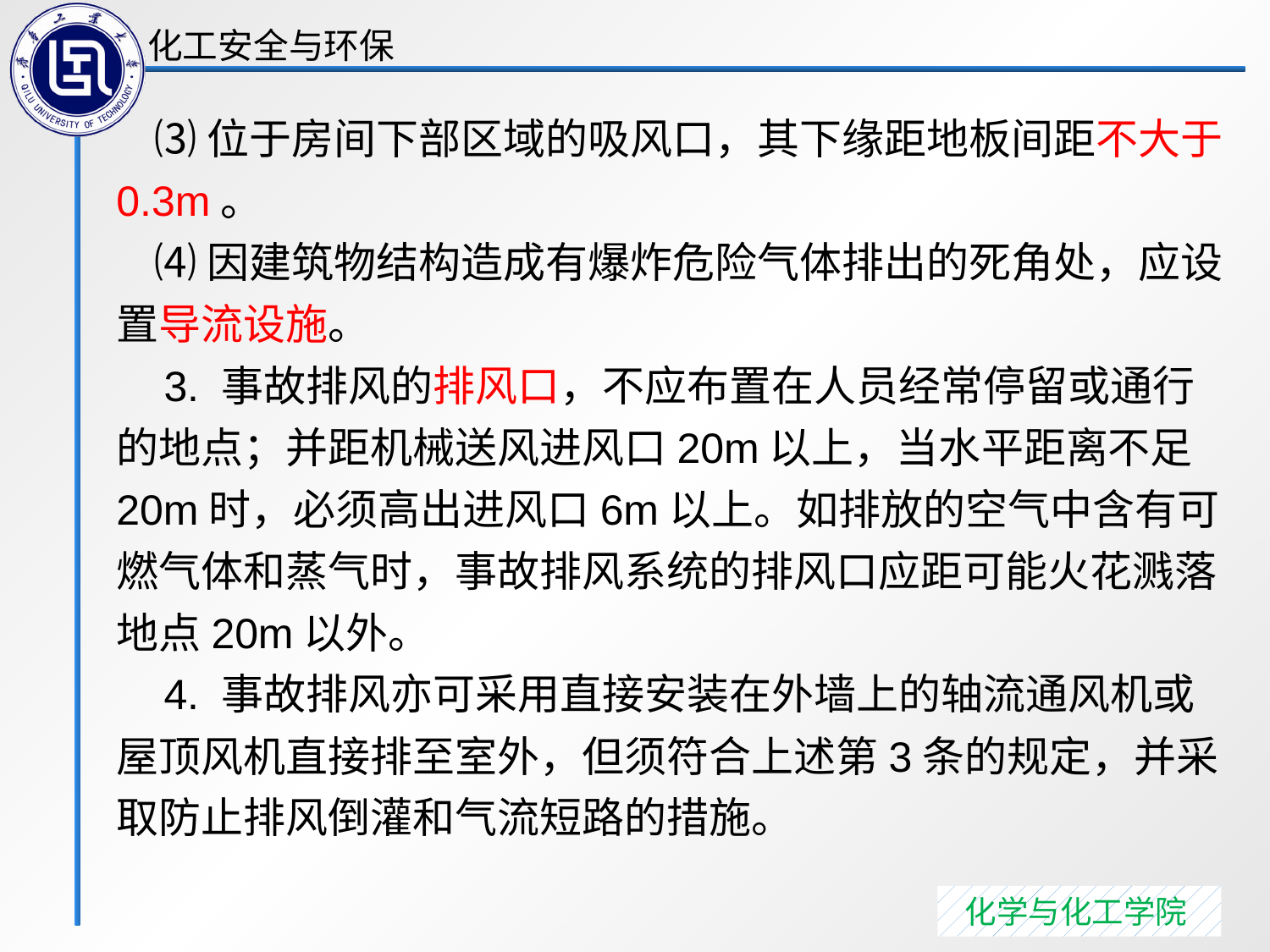

⑶位于房间下部区域的吸风口，其下缘距地板间距不大于0.3m。
    ⑷因建筑物结构造成有爆炸危险气体排出的死角处，应设置导流设施。
    3. 事故排风的排风口，不应布置在人员经常停留或通行的地点；并距机械送风进风口20m以上，当水平距离不足20m时，必须高出进风口6m以上。如排放的空气中含有可燃气体和蒸气时，事故排风系统的排风口应距可能火花溅落地点20m以外。
    4. 事故排风亦可采用直接安装在外墙上的轴流通风机或屋顶风机直接排至室外，但须符合上述第3条的规定，并采取防止排风倒灌和气流短路的措施。